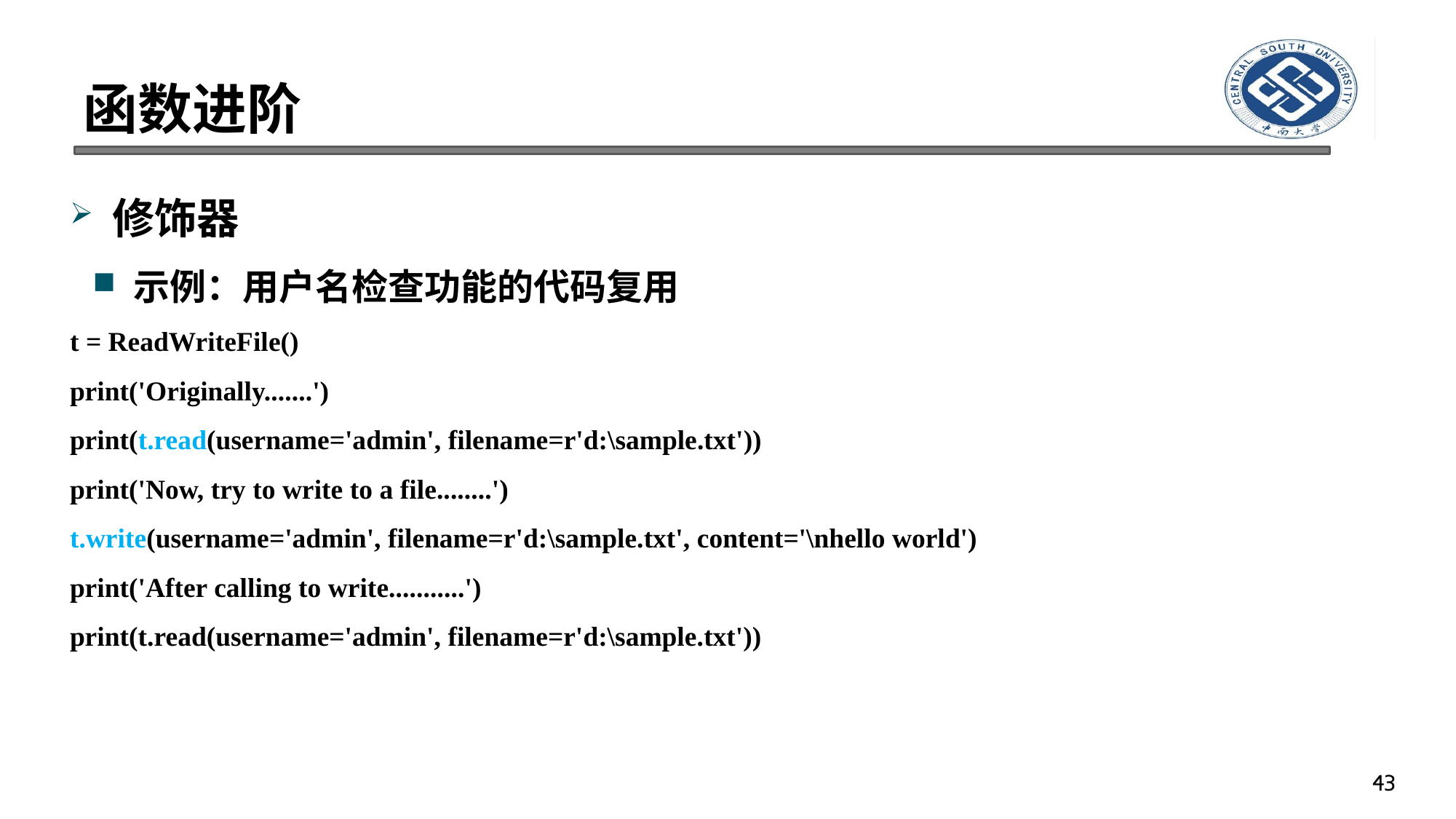

# 函数进阶
修饰器
示例：用户名检查功能的代码复用
t = ReadWriteFile()
print('Originally.......')
print(t.read(username='admin', filename=r'd:\sample.txt'))
print('Now, try to write to a file........')
t.write(username='admin', filename=r'd:\sample.txt', content='\nhello world')
print('After calling to write...........')
print(t.read(username='admin', filename=r'd:\sample.txt'))
43